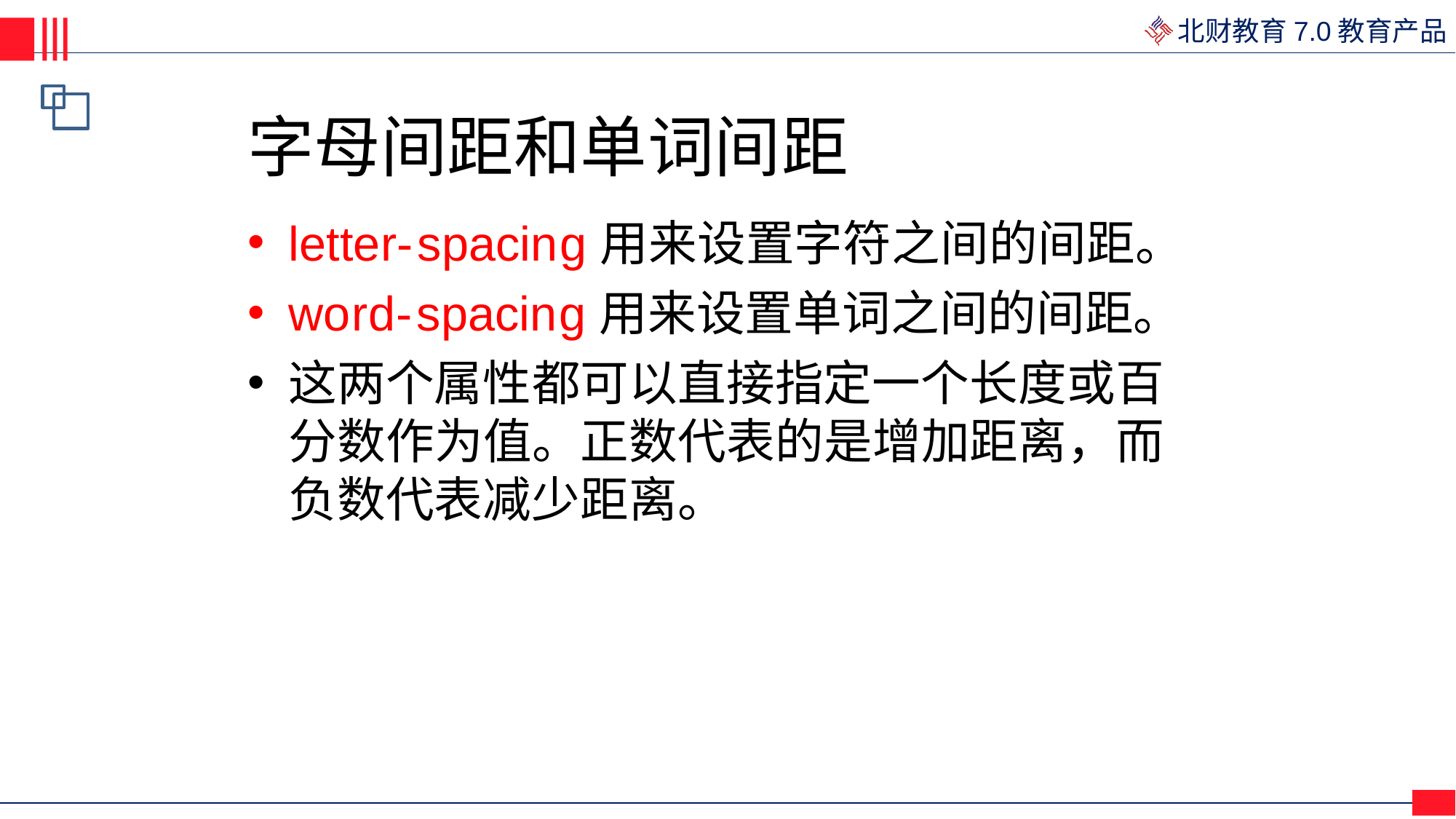

# 字母间距和单词间距
letter-spacing用来设置字符之间的间距。
word-spacing用来设置单词之间的间距。
这两个属性都可以直接指定一个长度或百 分数作为值。正数代表的是增加距离，而 负数代表减少距离。